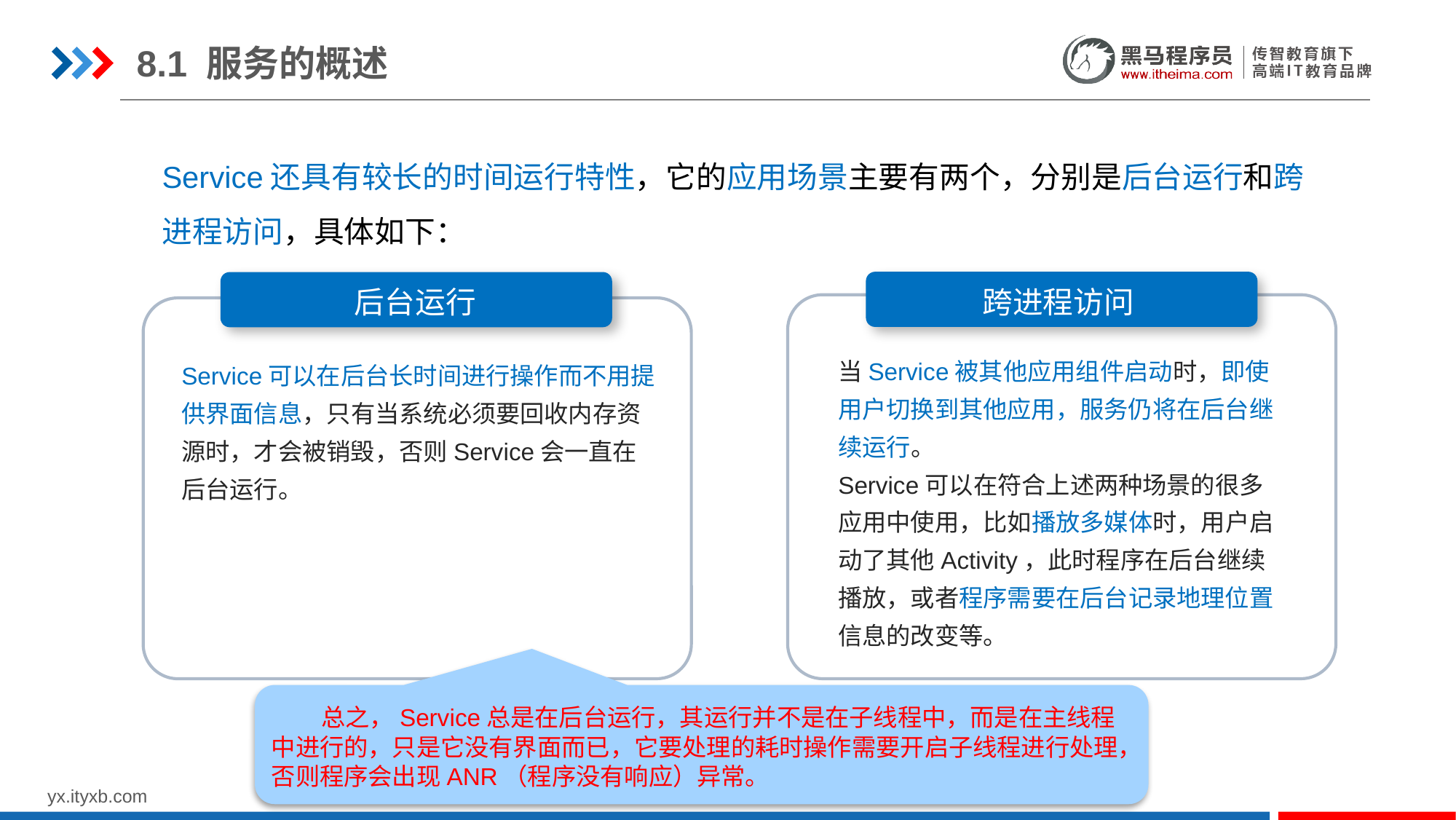

8.1 服务的概述
Service还具有较长的时间运行特性，它的应用场景主要有两个，分别是后台运行和跨进程访问，具体如下：

后台运行
跨进程访问

当Service被其他应用组件启动时，即使用户切换到其他应用，服务仍将在后台继续运行。
Service可以在符合上述两种场景的很多应用中使用，比如播放多媒体时，用户启动了其他Activity，此时程序在后台继续播放，或者程序需要在后台记录地理位置信息的改变等。
Service可以在后台长时间进行操作而不用提供界面信息，只有当系统必须要回收内存资源时，才会被销毁，否则Service会一直在后台运行。
       总之，Service总是在后台运行，其运行并不是在子线程中，而是在主线程中进行的，只是它没有界面而已，它要处理的耗时操作需要开启子线程进行处理，否则程序会出现ANR（程序没有响应）异常。